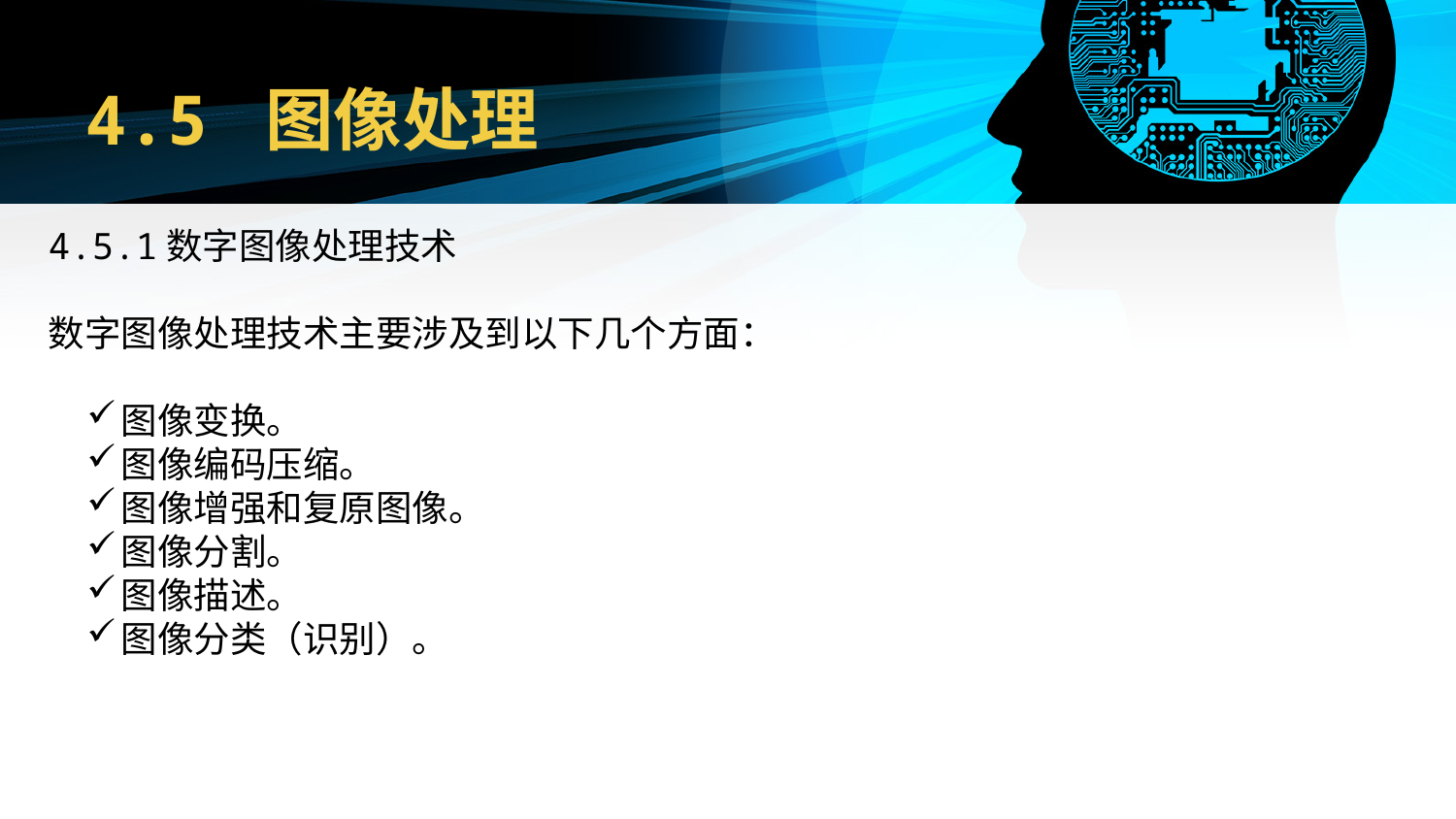

# 4.5 图像处理
4.5.1数字图像处理技术

数字图像处理技术主要涉及到以下几个方面：

图像变换。
图像编码压缩。
图像增强和复原图像。
图像分割。
图像描述。
图像分类（识别）。